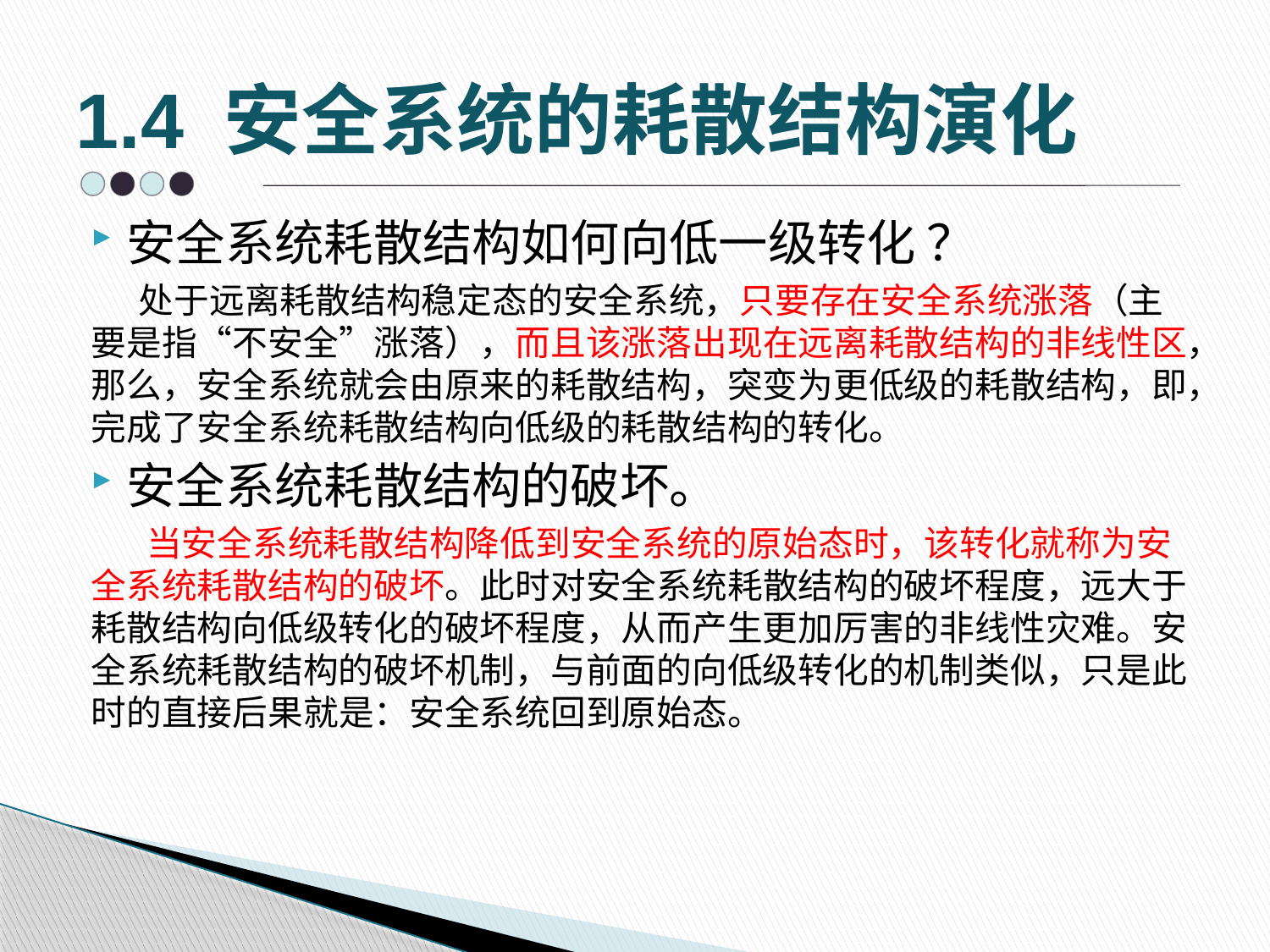

# 1.4 安全系统的耗散结构演化

安全系统耗散结构如何向低一级转化 ？
     处于远离耗散结构稳定态的安全系统，只要存在安全系统涨落（主要是指“不安全”涨落），而且该涨落出现在远离耗散结构的非线性区，那么，安全系统就会由原来的耗散结构，突变为更低级的耗散结构，即，完成了安全系统耗散结构向低级的耗散结构的转化。
安全系统耗散结构的破坏。
      当安全系统耗散结构降低到安全系统的原始态时，该转化就称为安全系统耗散结构的破坏。此时对安全系统耗散结构的破坏程度，远大于耗散结构向低级转化的破坏程度，从而产生更加厉害的非线性灾难。安全系统耗散结构的破坏机制，与前面的向低级转化的机制类似，只是此时的直接后果就是：安全系统回到原始态。